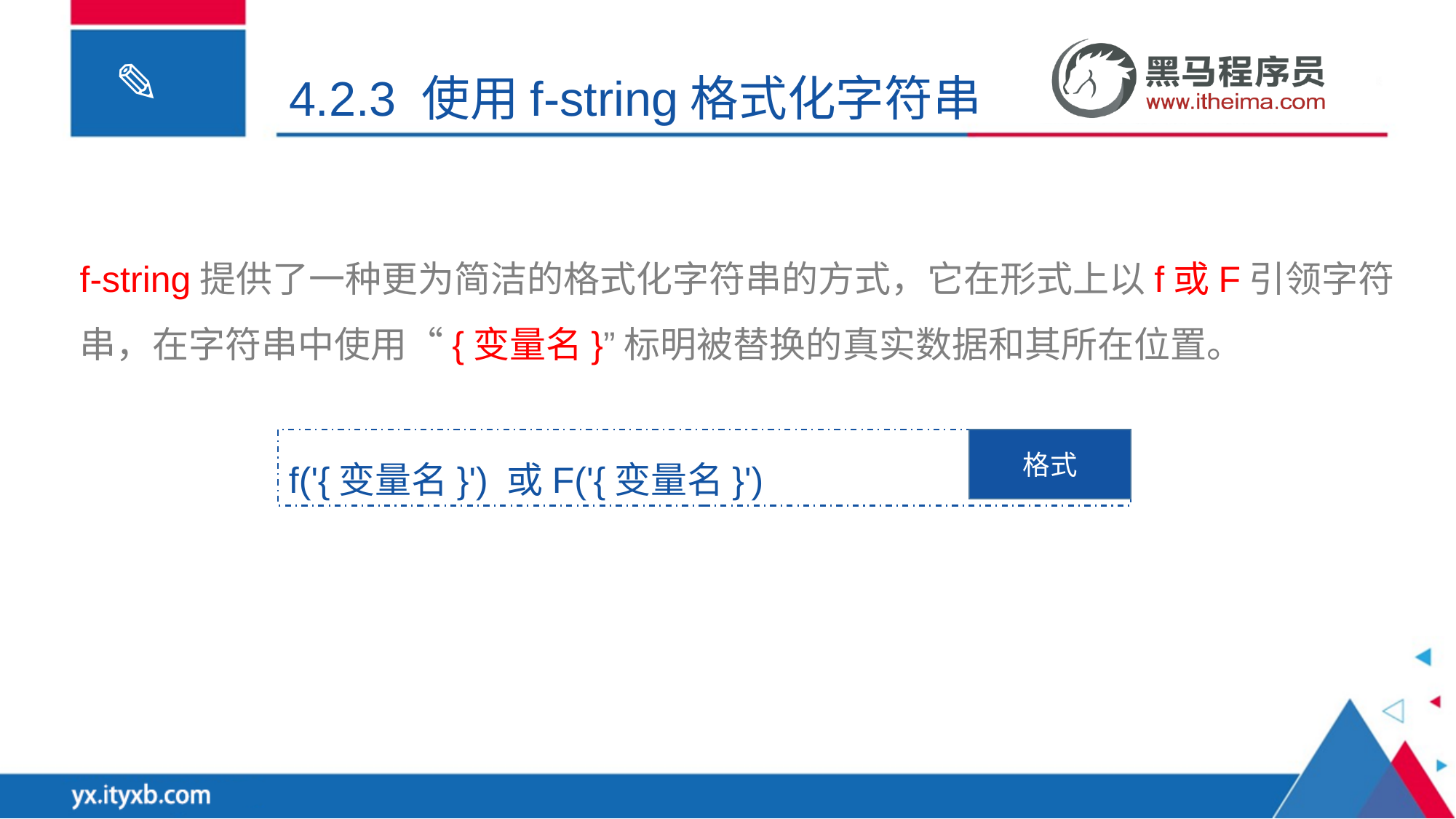

4.2.3 使用f-string格式化字符串
f-string提供了一种更为简洁的格式化字符串的方式，它在形式上以f或F引领字符串，在字符串中使用“{变量名}”标明被替换的真实数据和其所在位置。
f('{变量名}') 或F('{变量名}')
格式